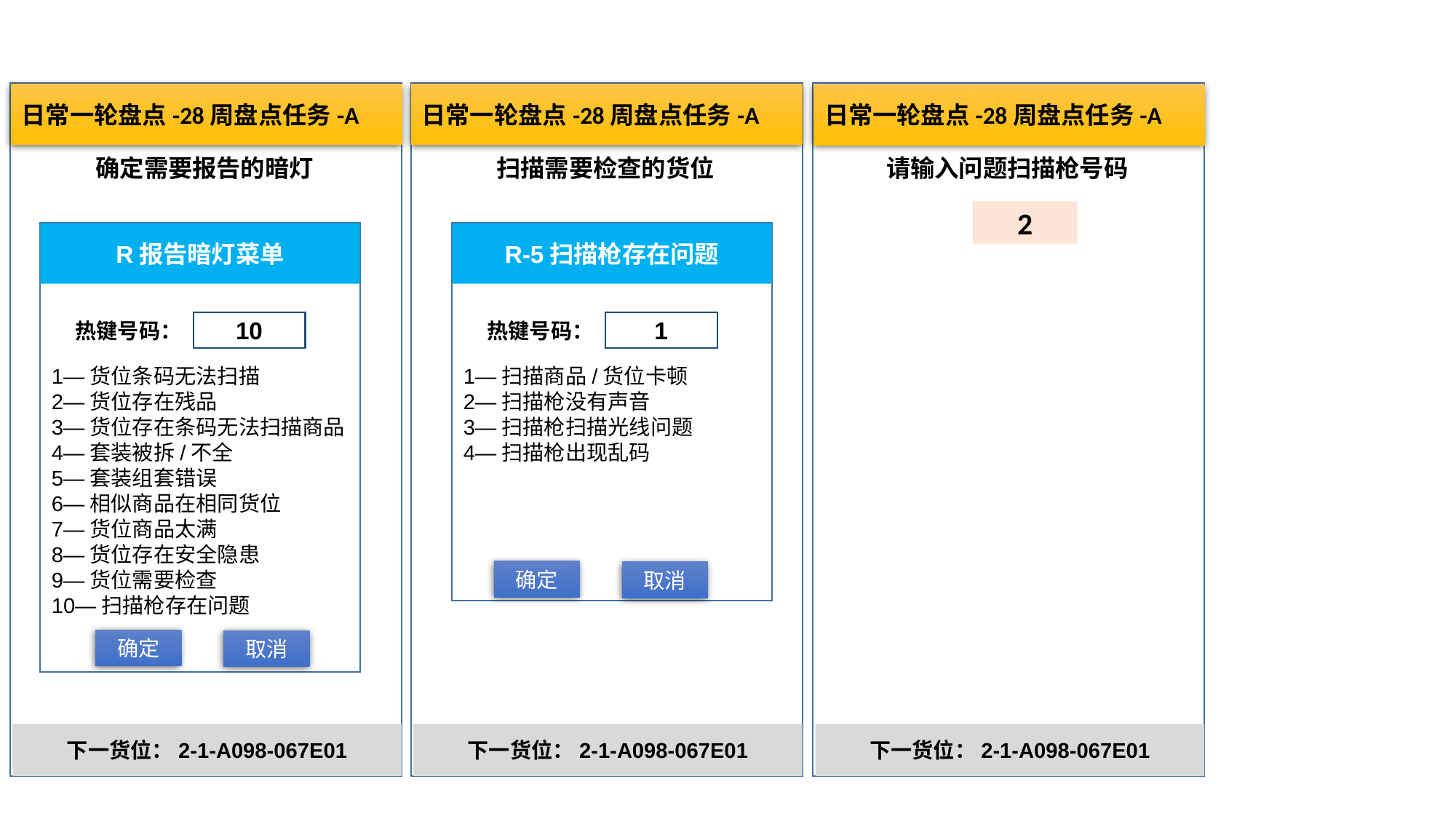

日常一轮盘点-28周盘点任务-A
日常一轮盘点-28周盘点任务-A
日常一轮盘点-28周盘点任务-A
确定需要报告的暗灯
扫描需要检查的货位
请输入问题扫描枪号码
2

R报告暗灯菜单
热键号码：
10
1—货位条码无法扫描
2—货位存在残品
3—货位存在条码无法扫描商品
4—套装被拆/不全
5—套装组套错误
6—相似商品在相同货位
7—货位商品太满
8—货位存在安全隐患
9—货位需要检查
10—扫描枪存在问题

确定
取消

R-5扫描枪存在问题
热键号码：
1
1—扫描商品/货位卡顿
2—扫描枪没有声音
3—扫描枪扫描光线问题
4—扫描枪出现乱码

确定
取消
下一货位：2-1-A098-067E01
下一货位：2-1-A098-067E01
下一货位：2-1-A098-067E01